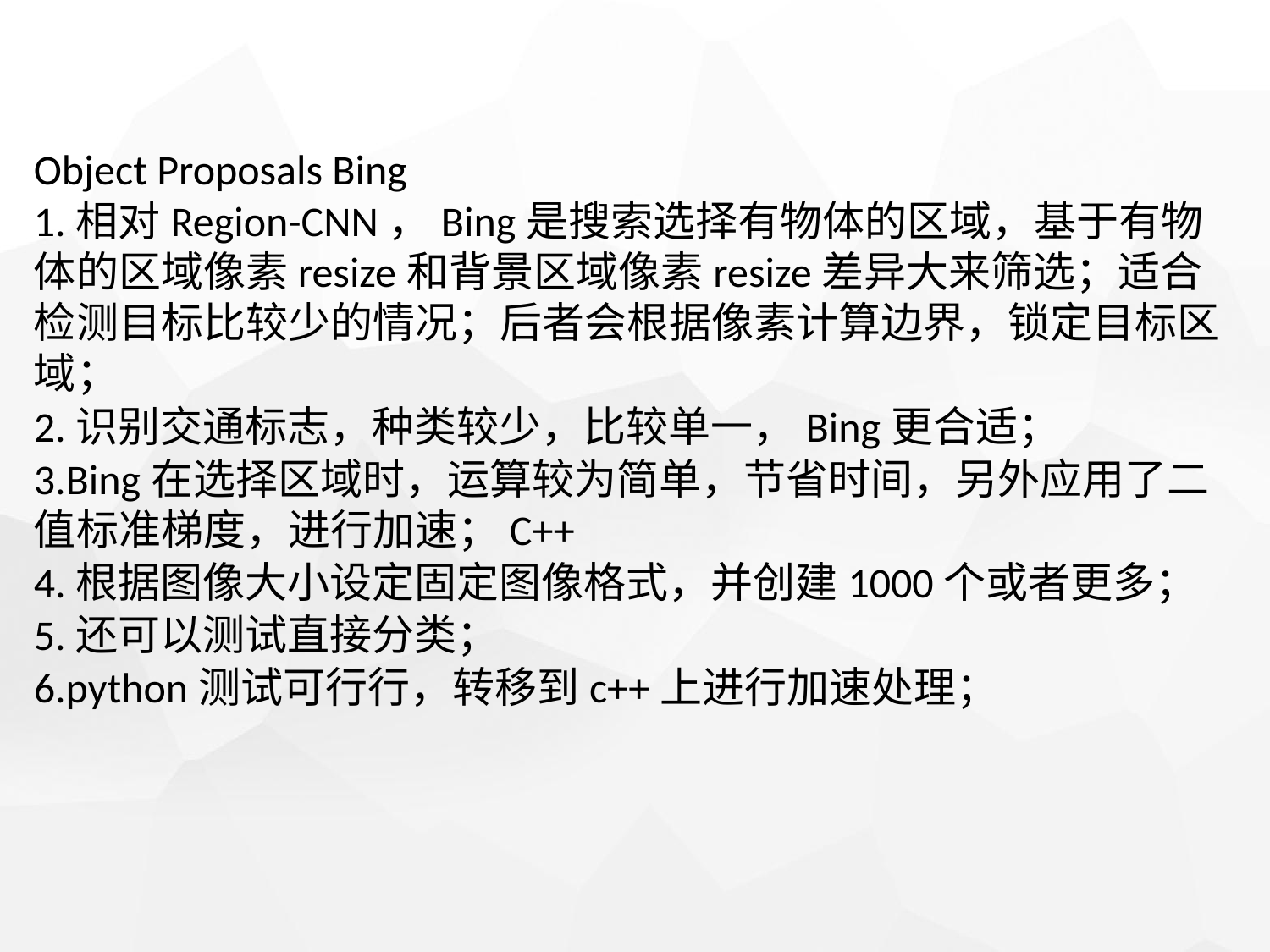

Object Proposals Bing
1.相对Region-CNN，Bing是搜索选择有物体的区域，基于有物体的区域像素resize和背景区域像素resize差异大来筛选；适合检测目标比较少的情况；后者会根据像素计算边界，锁定目标区域；
2.识别交通标志，种类较少，比较单一，Bing更合适；
3.Bing在选择区域时，运算较为简单，节省时间，另外应用了二值标准梯度，进行加速；C++
4.根据图像大小设定固定图像格式，并创建1000个或者更多；
5.还可以测试直接分类；
6.python测试可行行，转移到c++上进行加速处理；